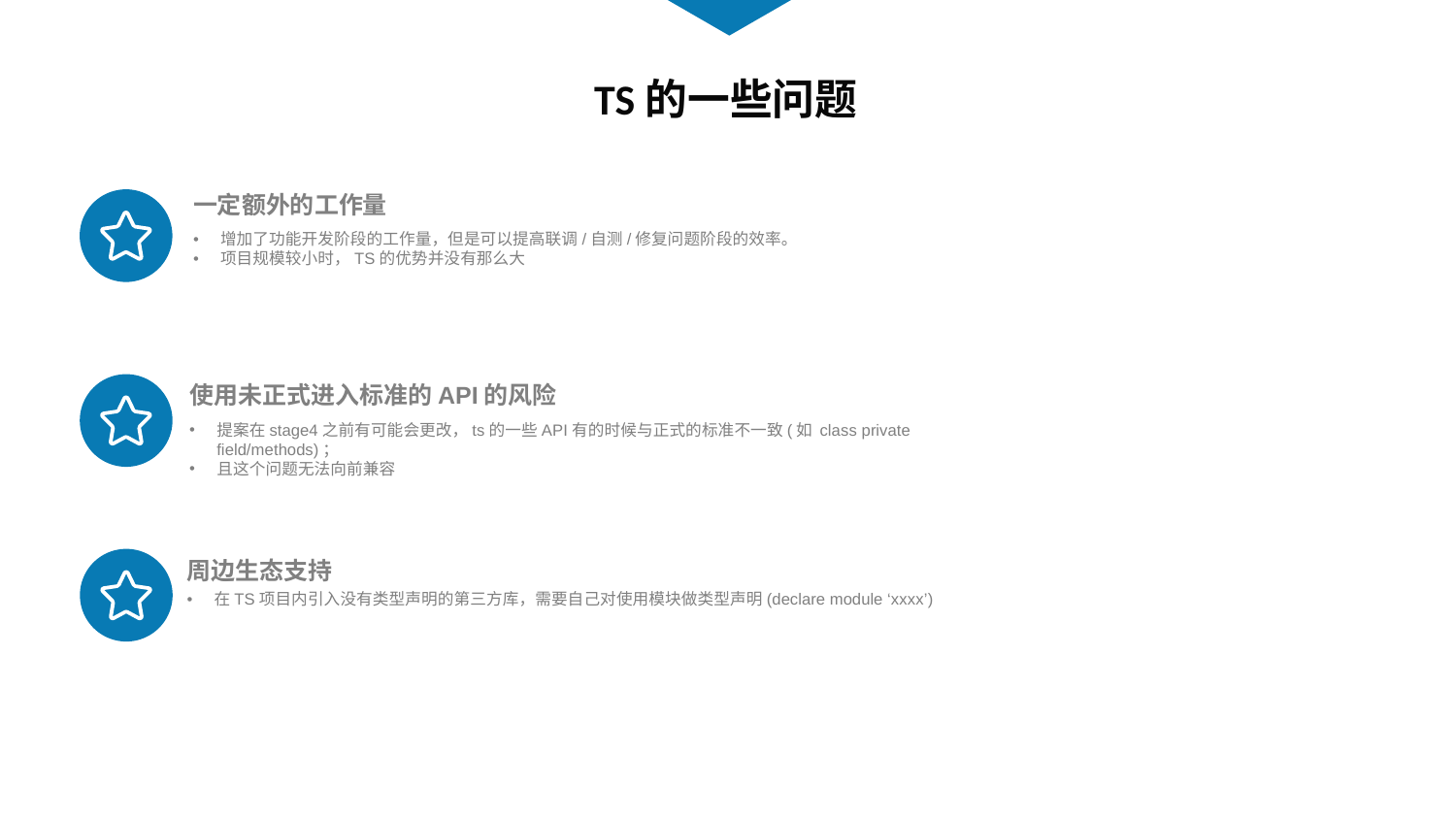

TS的一些问题
一定额外的工作量

增加了功能开发阶段的工作量，但是可以提高联调/自测/修复问题阶段的效率。
项目规模较小时，TS的优势并没有那么大

使用未正式进入标准的API的风险
提案在stage4之前有可能会更改，ts的一些API有的时候与正式的标准不一致(如 class private field/methods)；
且这个问题无法向前兼容

周边生态支持

在TS项目内引入没有类型声明的第三方库，需要自己对使用模块做类型声明(declare module ‘xxxx’)